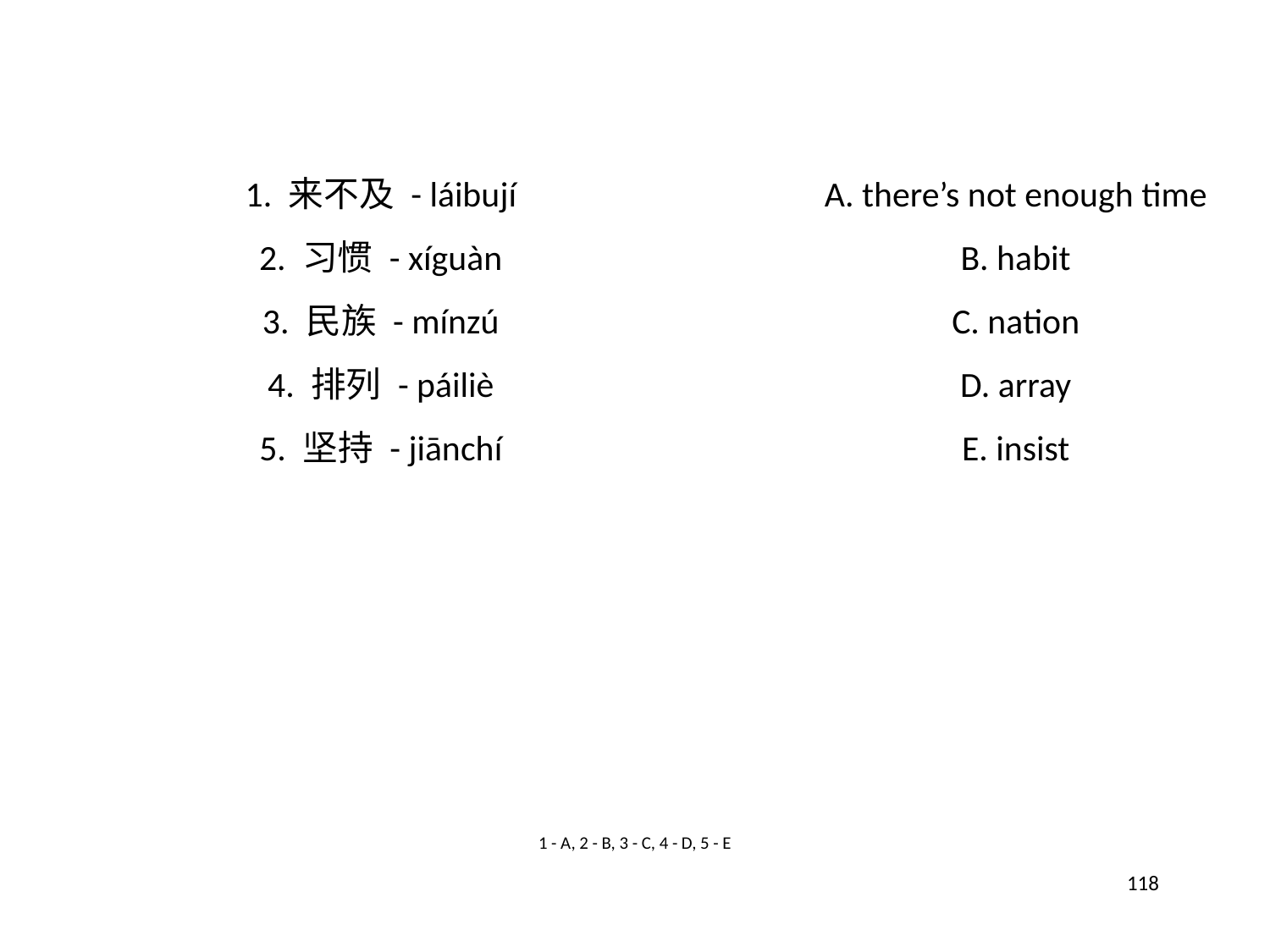

1. 来不及 - láibují

A. there’s not enough time

2. 习惯 - xíguàn

B. habit

3. 民族 - mínzú

C. nation

4. 排列 - páiliè

D. array

5. 坚持 - jiānchí

E. insist
1 - A, 2 - B, 3 - C, 4 - D, 5 - E

118